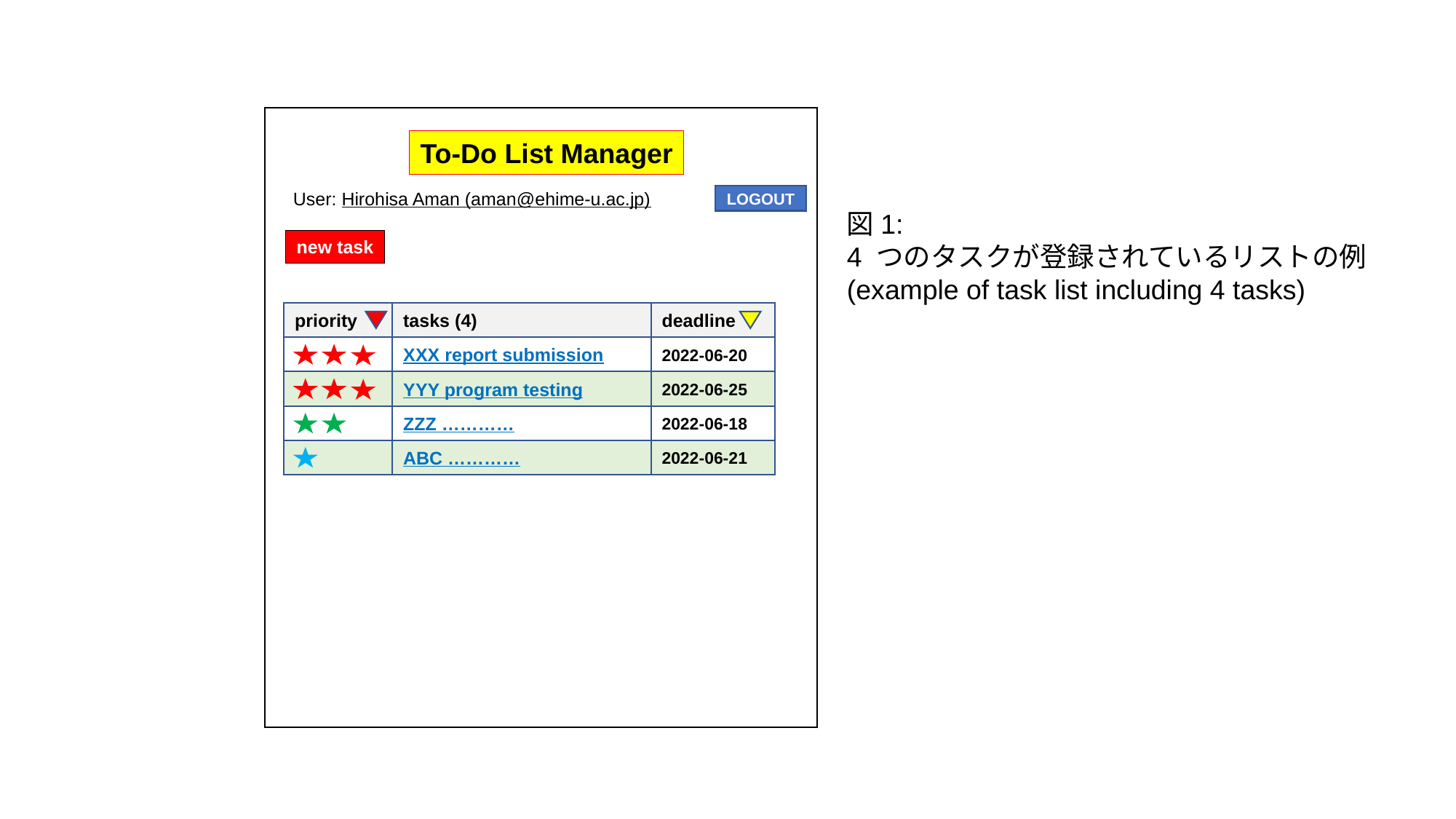

To-Do List Manager
User: Hirohisa Aman (aman@ehime-u.ac.jp)
LOGOUT
図1:
4 つのタスクが登録されているリストの例
(example of task list including 4 tasks)
new task
priority
tasks (4)
deadline

XXX report submission
2022-06-20

YYY program testing
2022-06-25

ZZZ …………
2022-06-18

ABC …………
2022-06-21